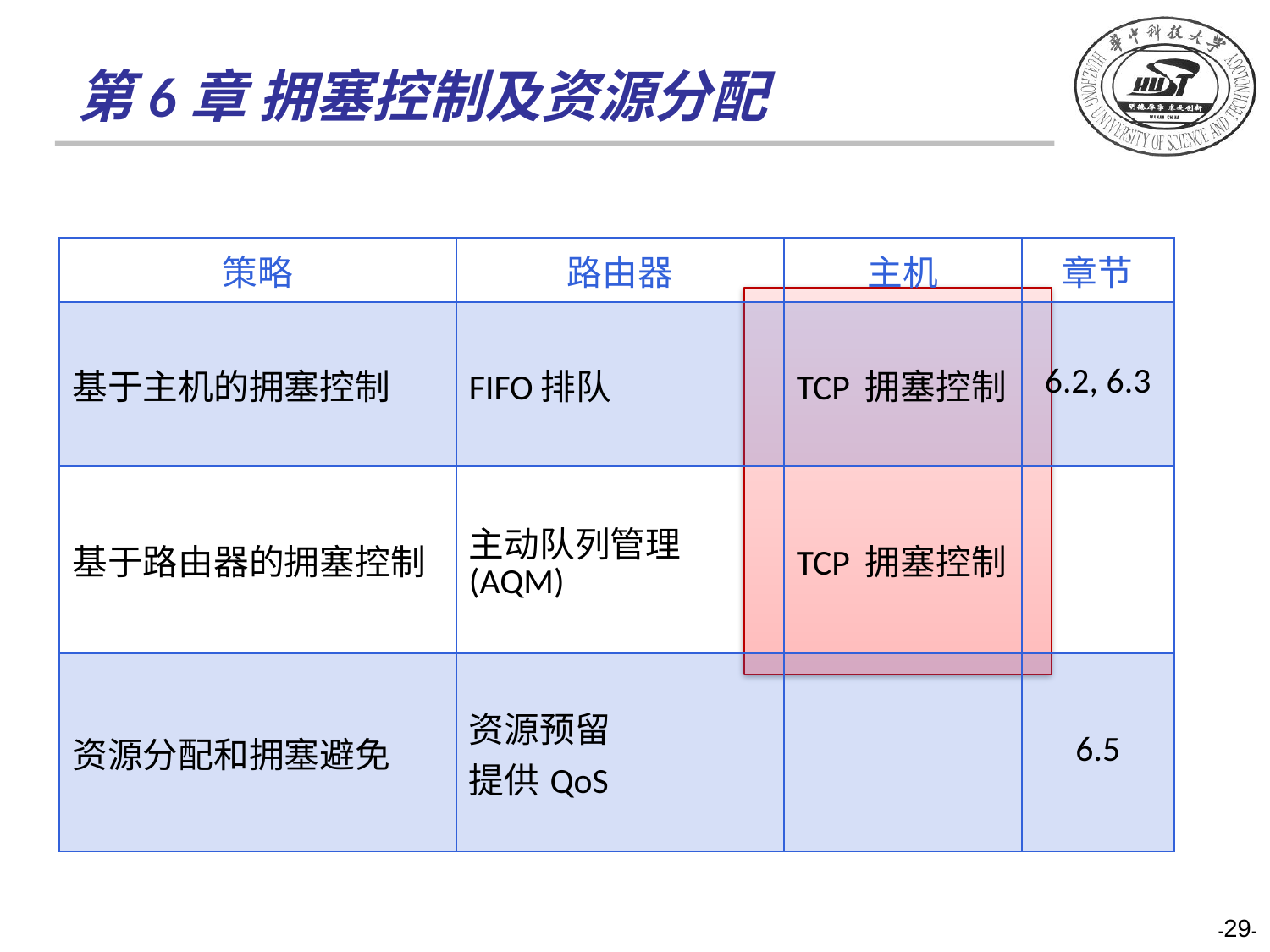

# 第6章 拥塞控制及资源分配
| 策略 | 路由器 | 主机 | 章节 |
| --- | --- | --- | --- |
| 基于主机的拥塞控制 | FIFO排队 | TCP 拥塞控制 | 6.2, 6.3 |
| 基于路由器的拥塞控制 | 主动队列管理(AQM) | TCP 拥塞控制 |  |
| 资源分配和拥塞避免 | 资源预留 提供QoS |  | 6.5 |

-29-